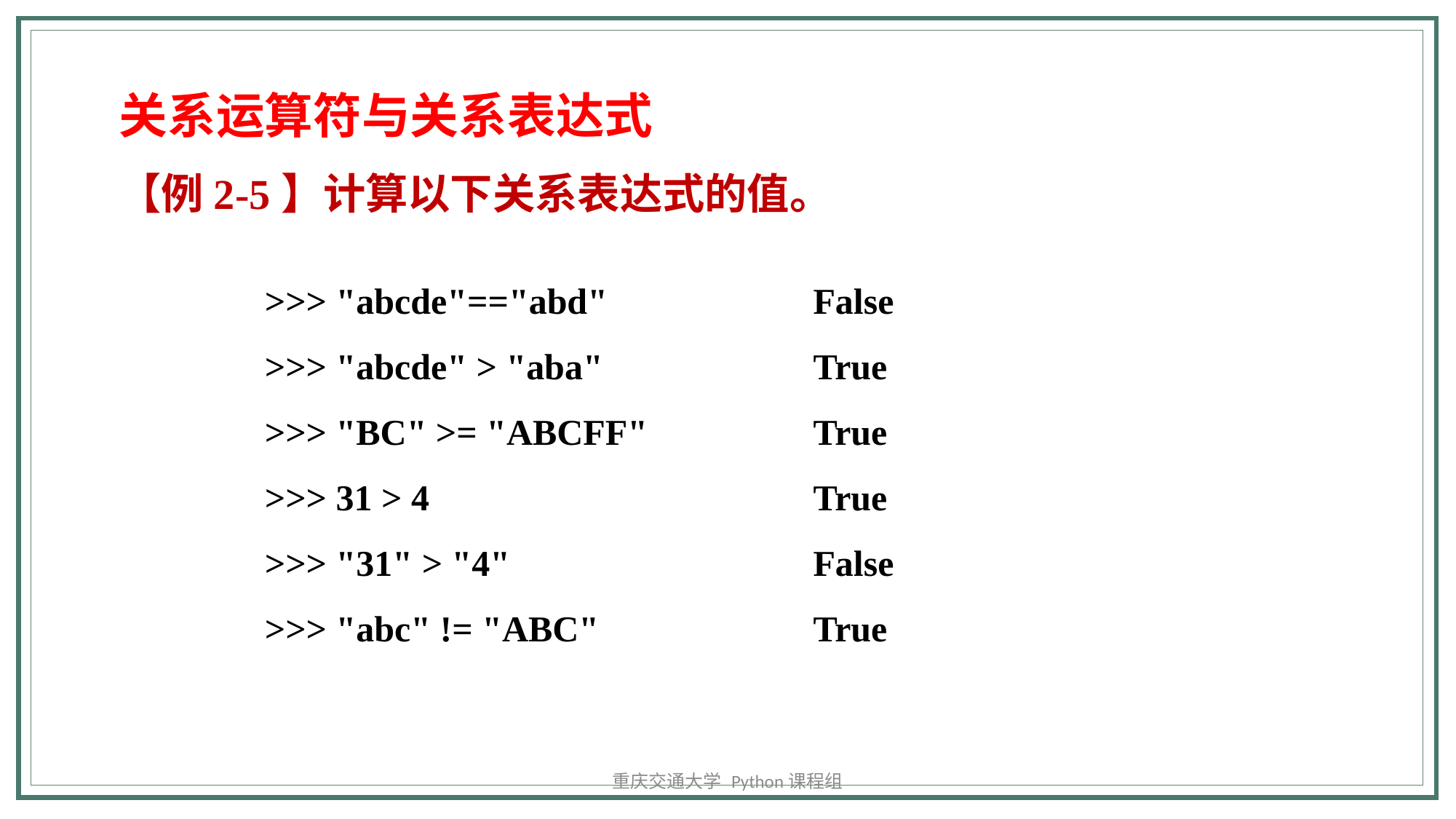

关系运算符与关系表达式
【例2-5】计算以下关系表达式的值。
>>> "abcde"=="abd"
>>> "abcde" > "aba"
>>> "BC" >= "ABCFF"
>>> 31 > 4
>>> "31" > "4"
>>> "abc" != "ABC"
False
True
True
True
False
True
重庆交通大学 Python课程组